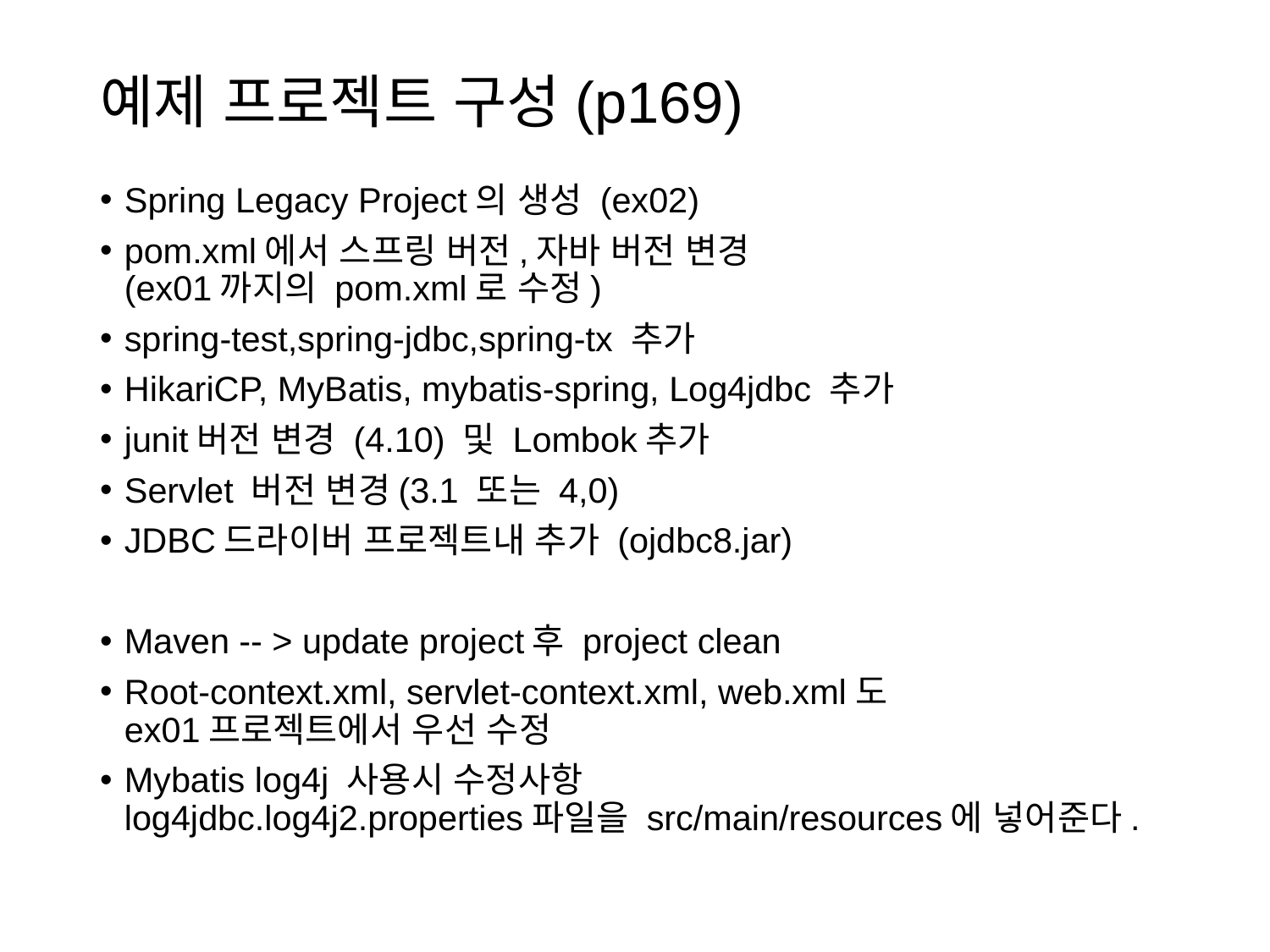

# 예제 프로젝트 구성(p169)
Spring Legacy Project의 생성 (ex02)
pom.xml에서 스프링 버전,자바 버전 변경
(ex01까지의 pom.xml로 수정)
spring-test,spring-jdbc,spring-tx 추가
HikariCP, MyBatis, mybatis-spring, Log4jdbc 추가
junit버전 변경 (4.10) 및 Lombok추가
Servlet 버전 변경(3.1 또는 4,0)
JDBC드라이버 프로젝트내 추가 (ojdbc8.jar)

Maven -- > update project후 project clean
Root-context.xml, servlet-context.xml, web.xml도
ex01프로젝트에서 우선 수정
Mybatis log4j 사용시 수정사항
log4jdbc.log4j2.properties파일을 src/main/resources에 넣어준다.